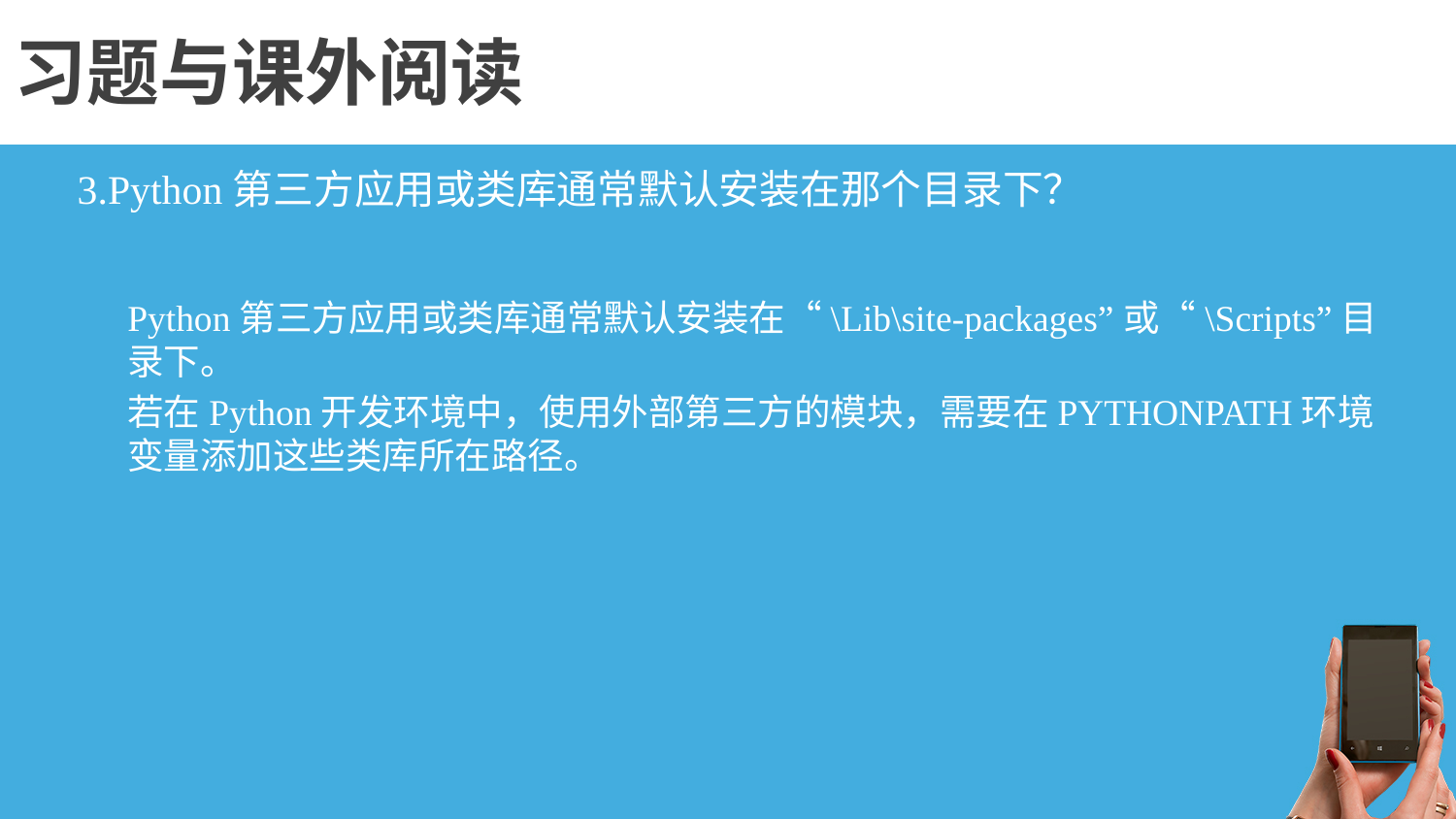

# 习题与课外阅读
3.Python第三方应用或类库通常默认安装在那个目录下？

Python第三方应用或类库通常默认安装在“\Lib\site-packages”或“\Scripts”目录下。
若在Python开发环境中，使用外部第三方的模块，需要在PYTHONPATH环境变量添加这些类库所在路径。